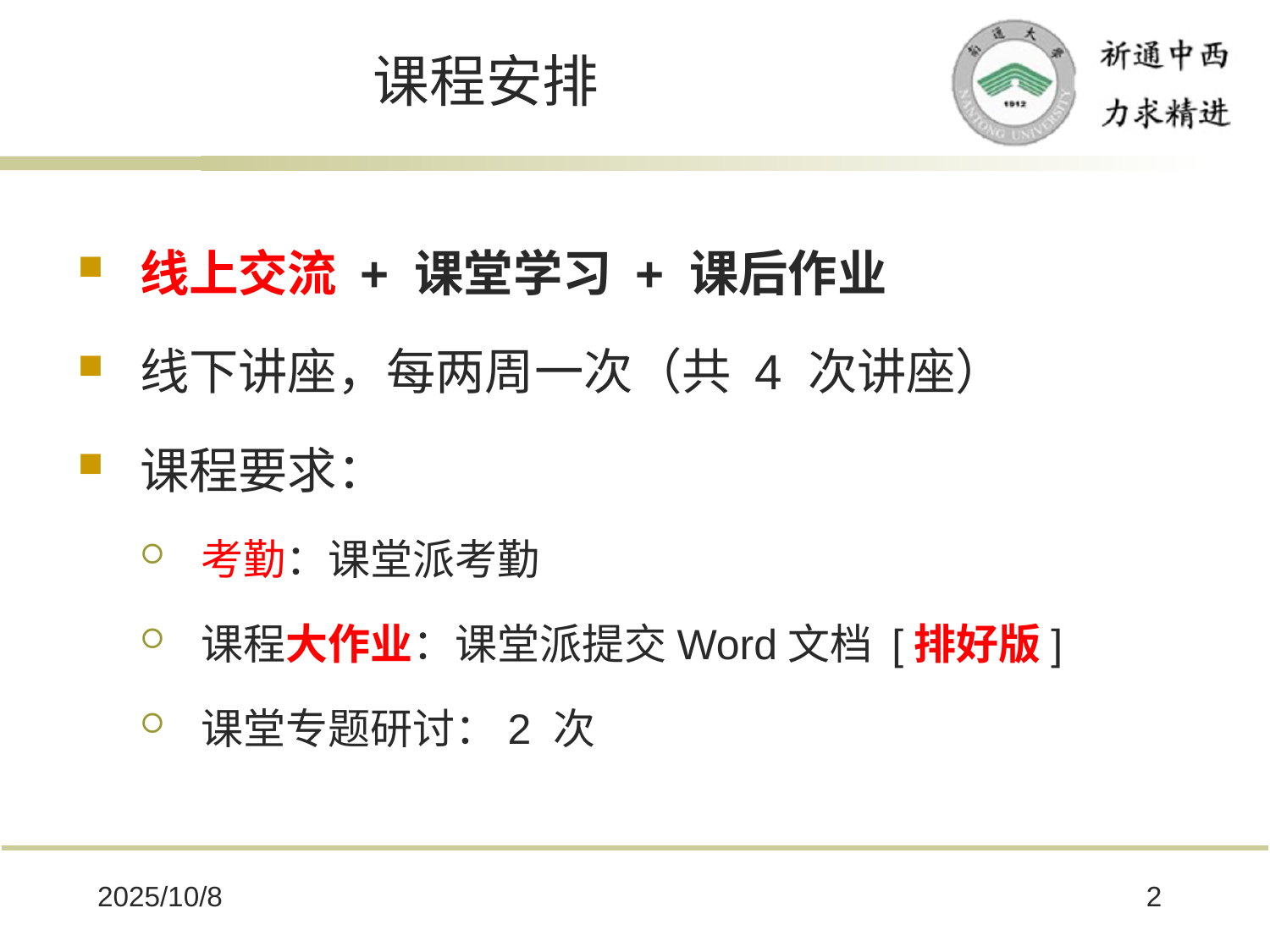

# 课程安排
线上交流 + 课堂学习 + 课后作业
线下讲座，每两周一次（共 4 次讲座）
课程要求：
考勤：课堂派考勤
课程大作业：课堂派提交Word文档 [排好版]
课堂专题研讨：2 次

2025/10/8
2